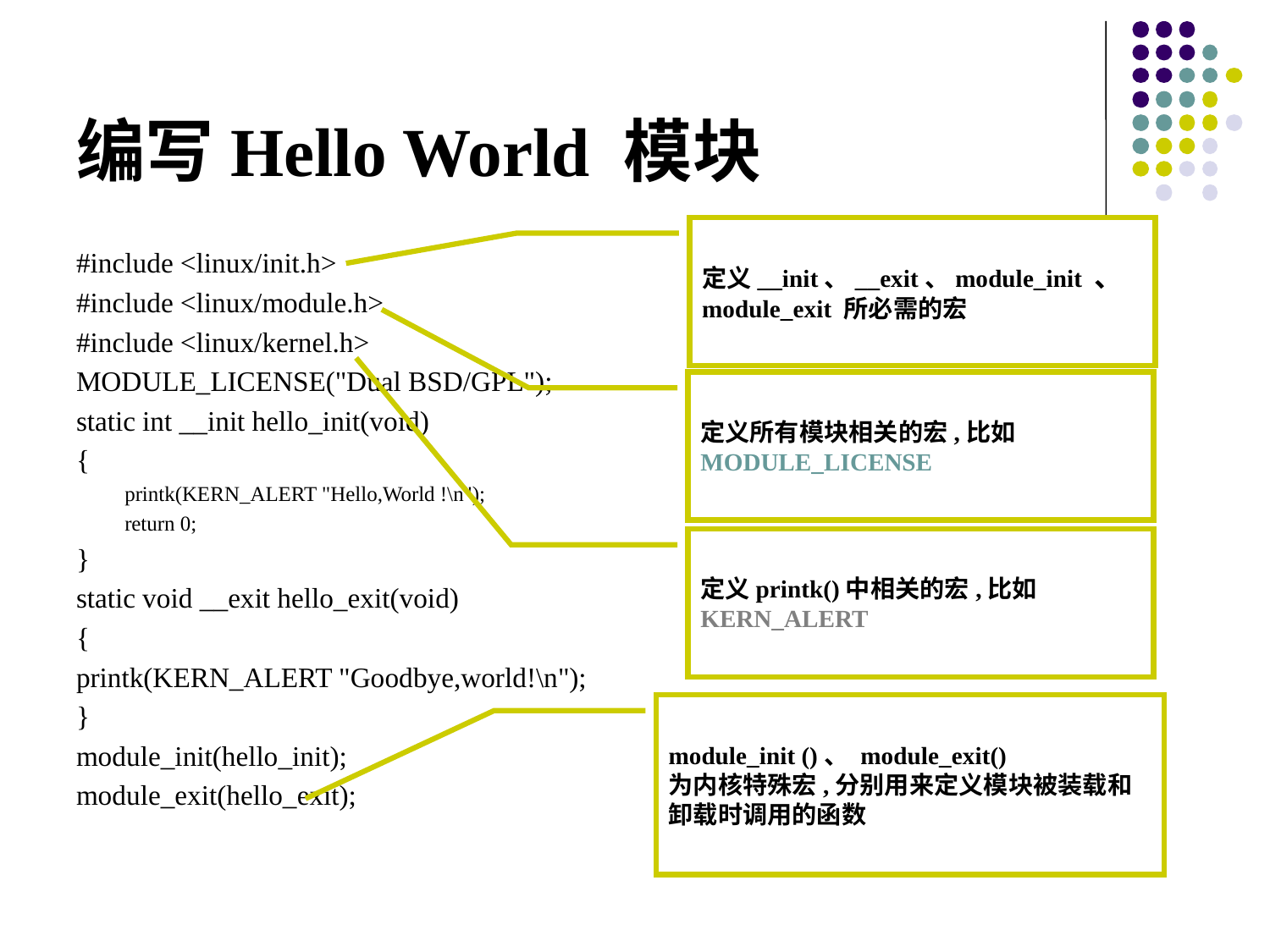

# 编写Hello World 模块
定义__init、__exit、module_init 、 module_exit 所必需的宏
#include <linux/init.h>
#include <linux/module.h>
#include <linux/kernel.h>
MODULE_LICENSE("Dual BSD/GPL");
static int __init hello_init(void)
{
printk(KERN_ALERT "Hello,World !\n");
return 0;
}
static void __exit hello_exit(void)
{
printk(KERN_ALERT "Goodbye,world!\n");
}
module_init(hello_init);
module_exit(hello_exit);
定义所有模块相关的宏,比如MODULE_LICENSE
定义printk()中相关的宏,比如KERN_ALERT
module_init ()、 module_exit()
为内核特殊宏,分别用来定义模块被装载和卸载时调用的函数